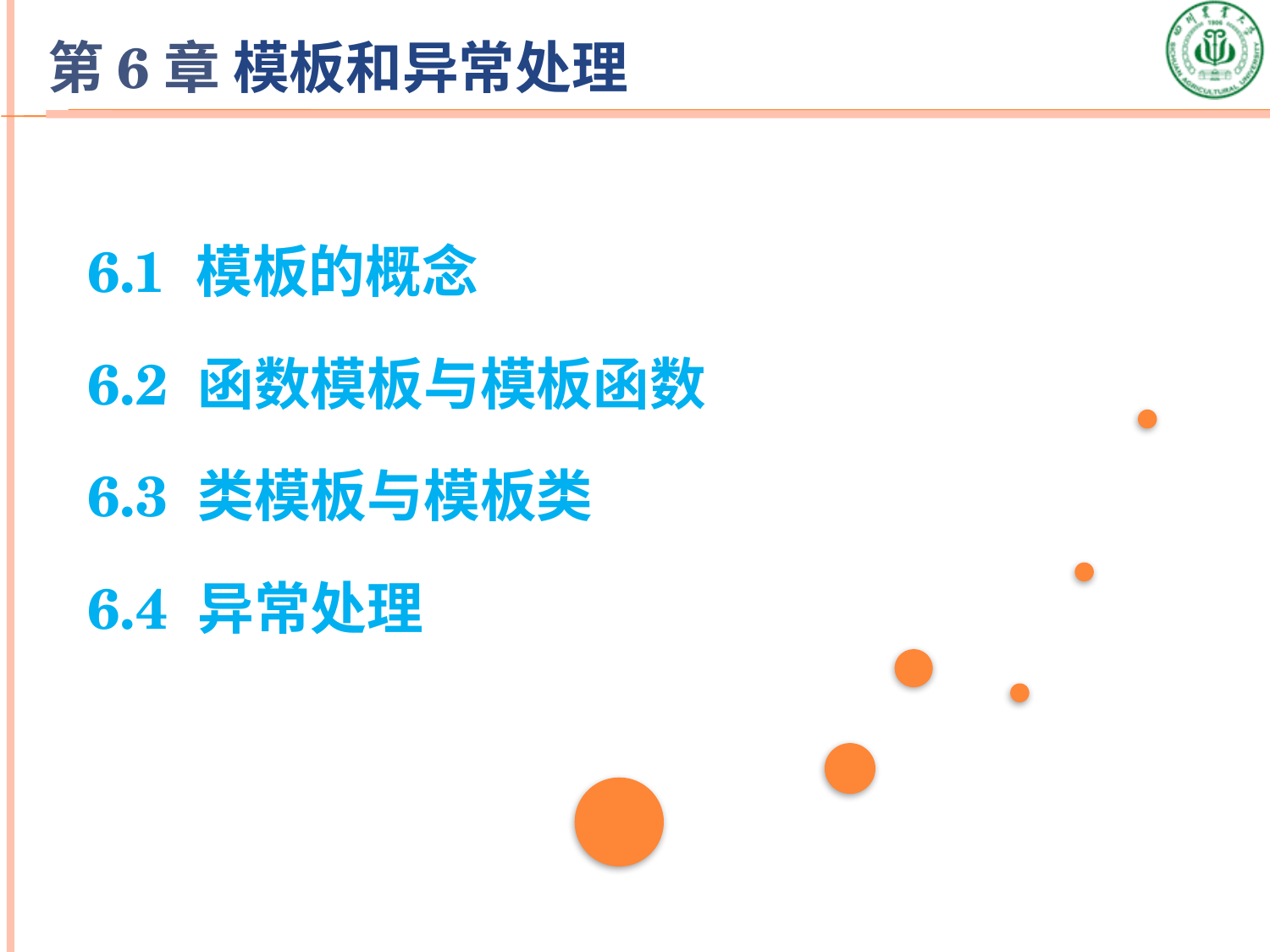

# 第6章 模板和异常处理
6.1 模板的概念
6.2 函数模板与模板函数
6.3 类模板与模板类
6.4 异常处理